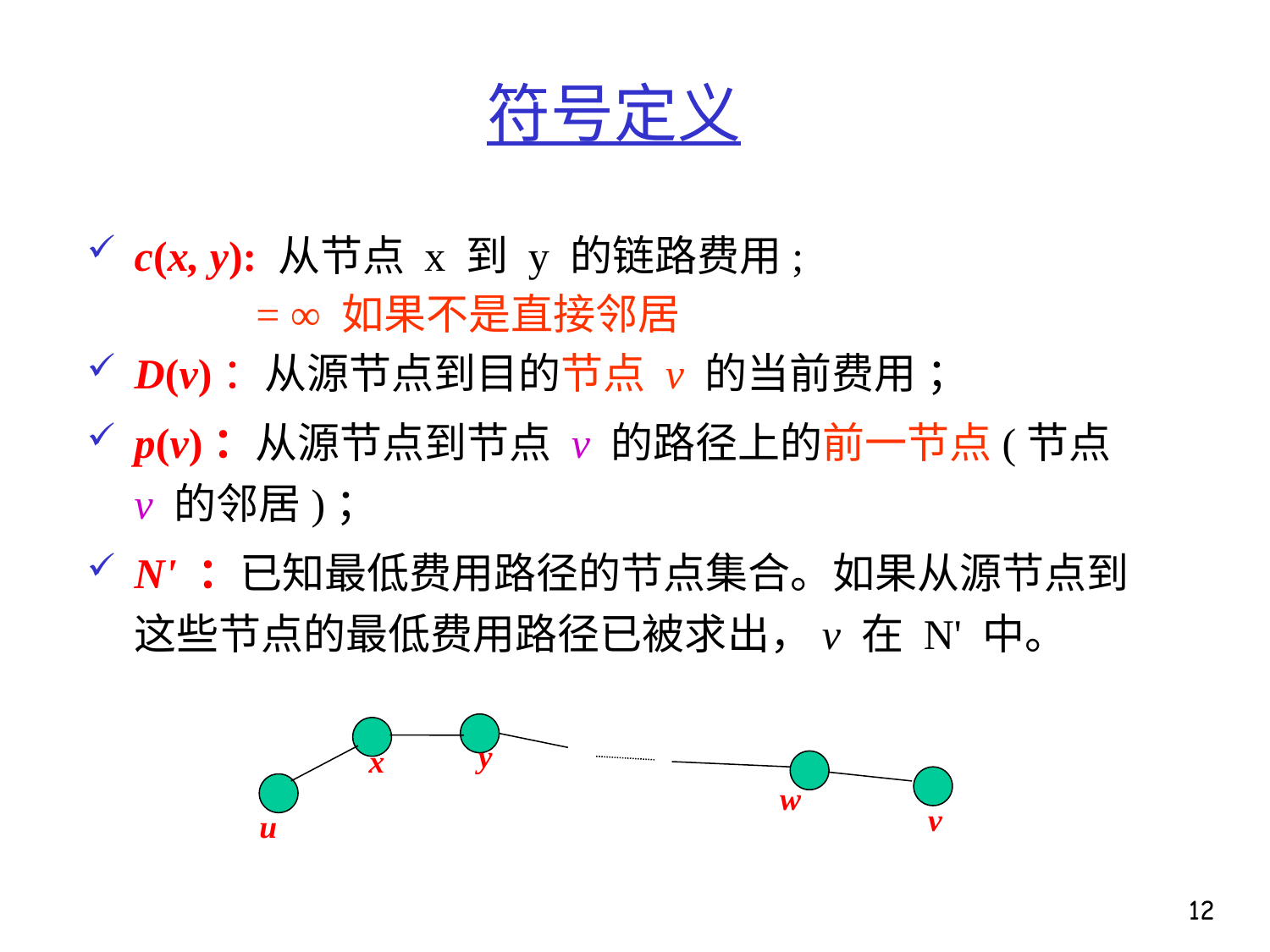

# 符号定义
c(x, y): 从节点 x 到 y 的链路费用;
                = ∞ 如果不是直接邻居
D(v)：从源节点到目的节点 v 的当前费用 ；
p(v)：从源节点到节点 v 的路径上的前一节点(节点 v 的邻居)；
N' ：已知最低费用路径的节点集合。如果从源节点到这些节点的最低费用路径已被求出，v 在 N' 中。

y

x

w

v
u
12